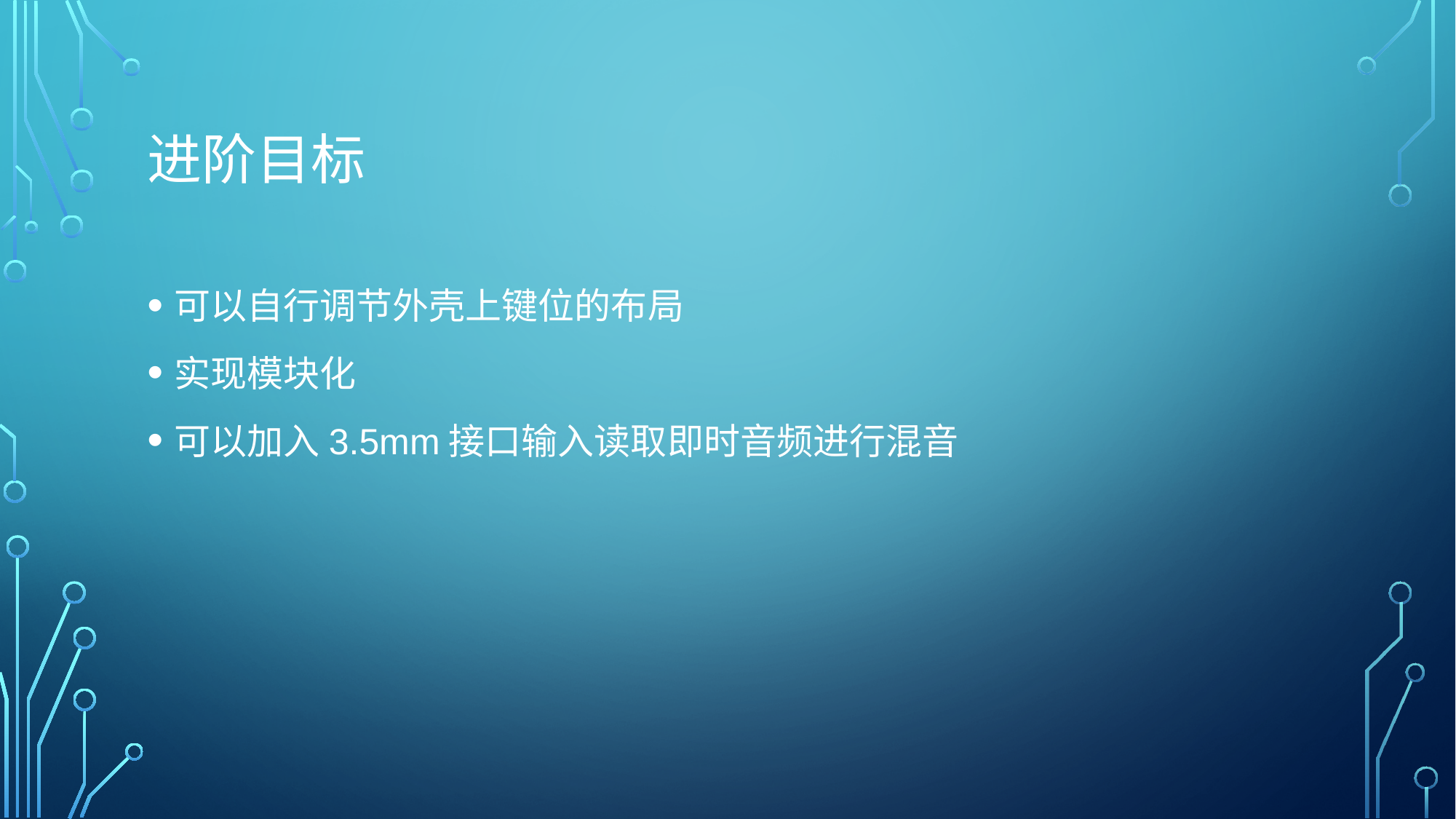

# 进阶目标
可以自行调节外壳上键位的布局
实现模块化
可以加入3.5mm接口输入读取即时音频进行混音